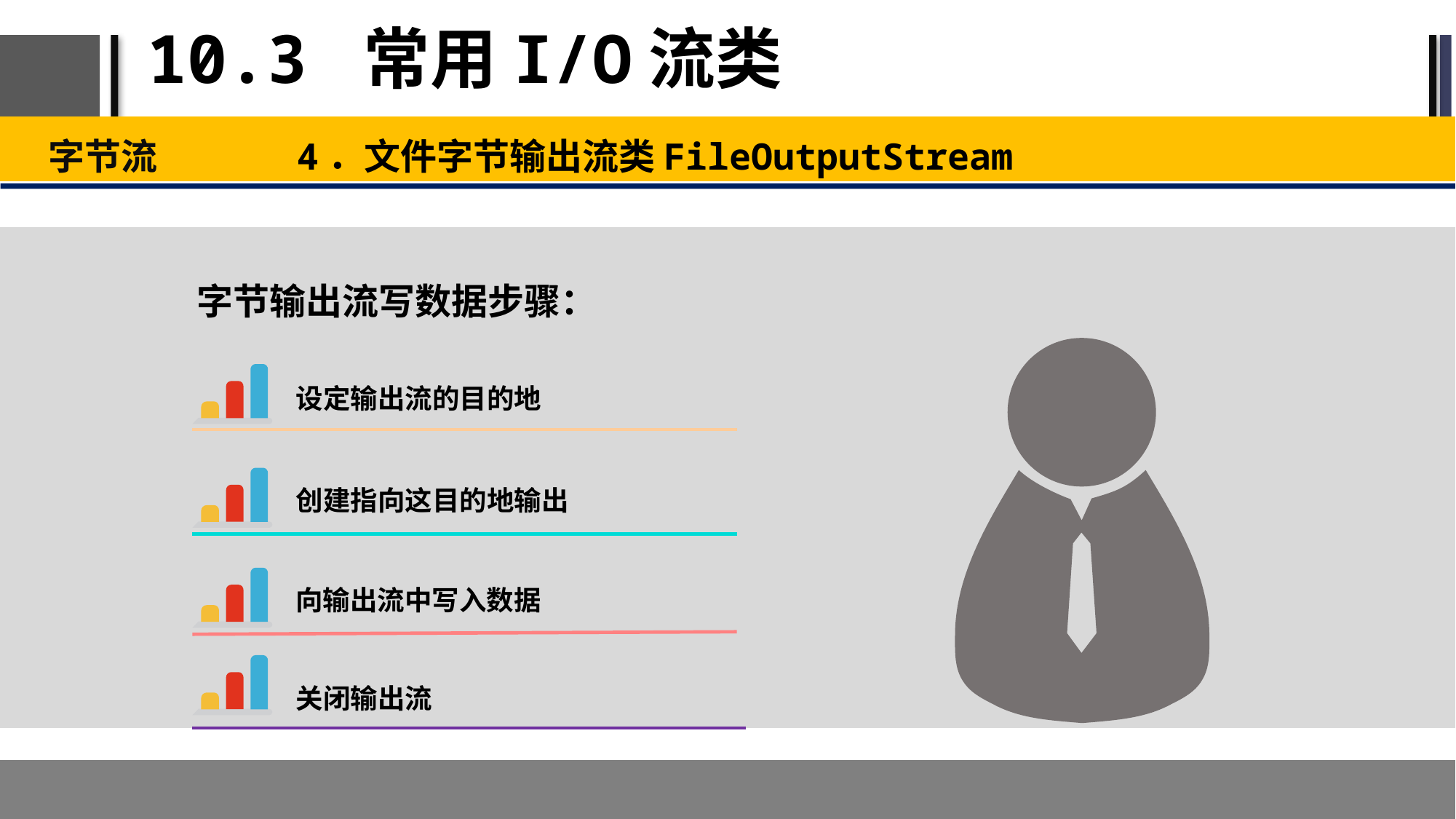

# 10.3 常用I/O流类

字节流                4．文件字节输出流类FileOutputStream

字节输出流写数据步骤：

设定输出流的目的地

创建指向这目的地输出

向输出流中写入数据

关闭输出流